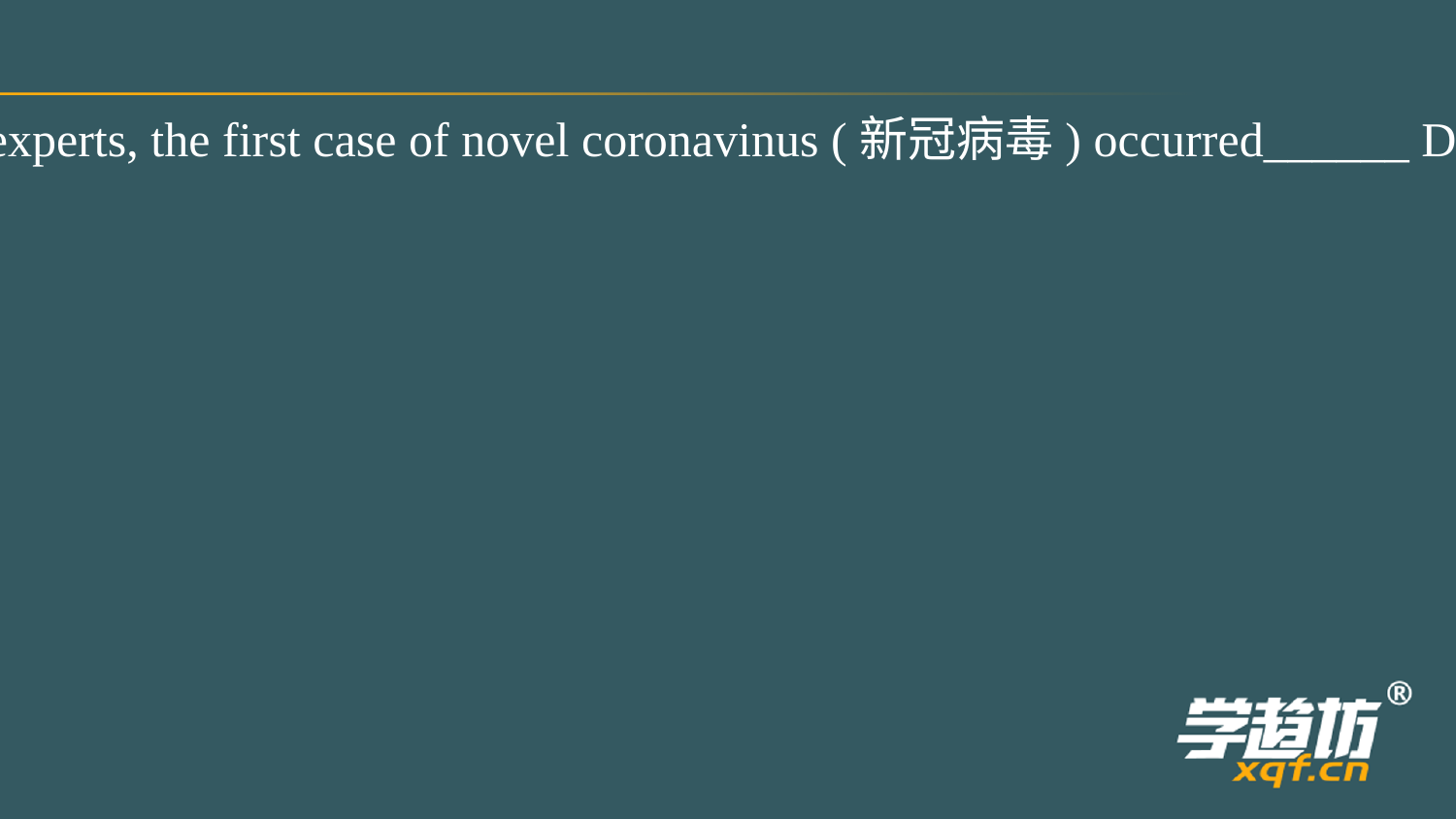

According to experts, the first case of novel coronavinus (新冠病毒) occurred______ December 2019.
A．in
B．by
C．at
D．on